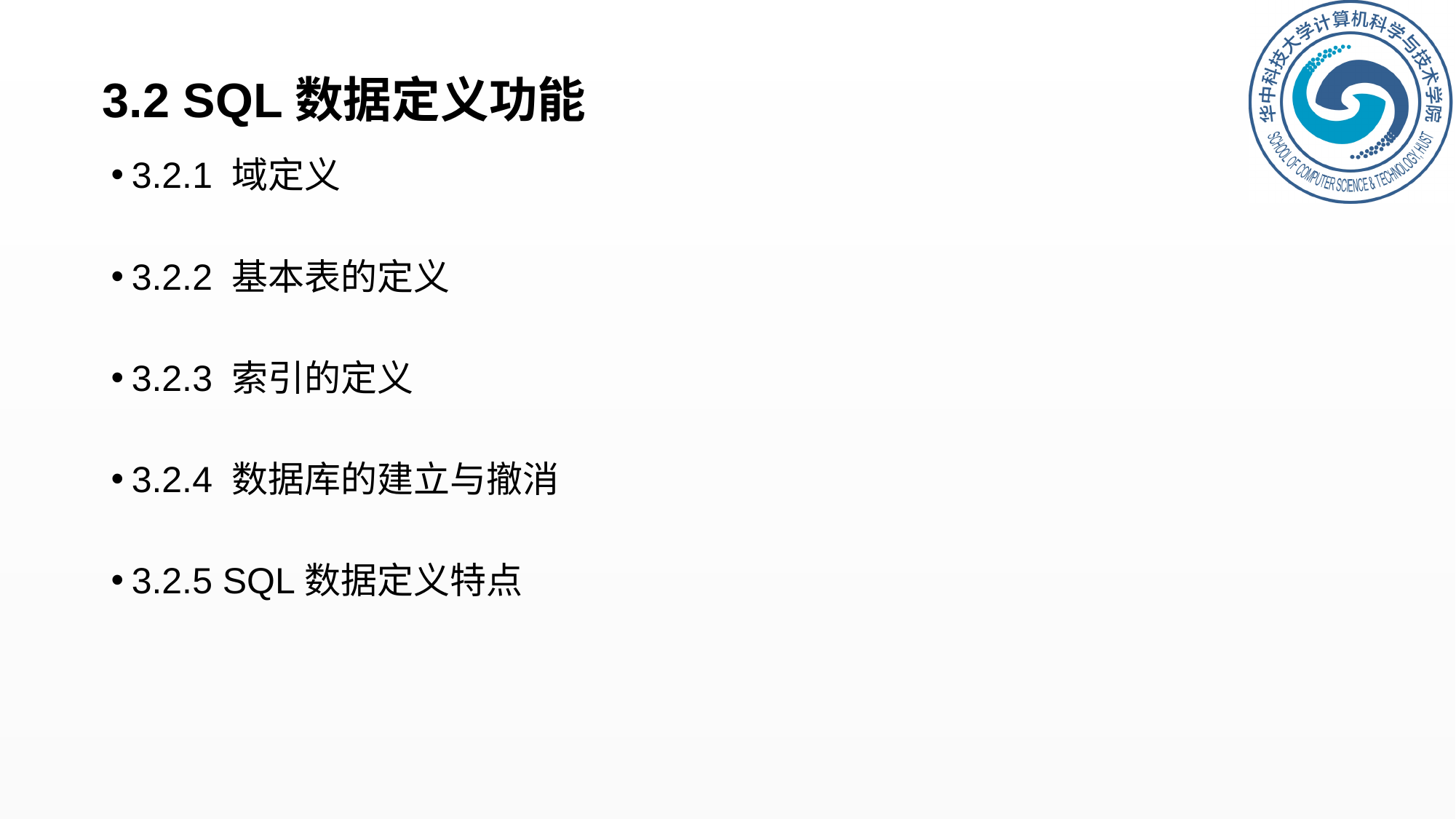

# 3.2 SQL数据定义功能
3.2.1 域定义

3.2.2 基本表的定义

3.2.3 索引的定义

3.2.4 数据库的建立与撤消

3.2.5 SQL数据定义特点